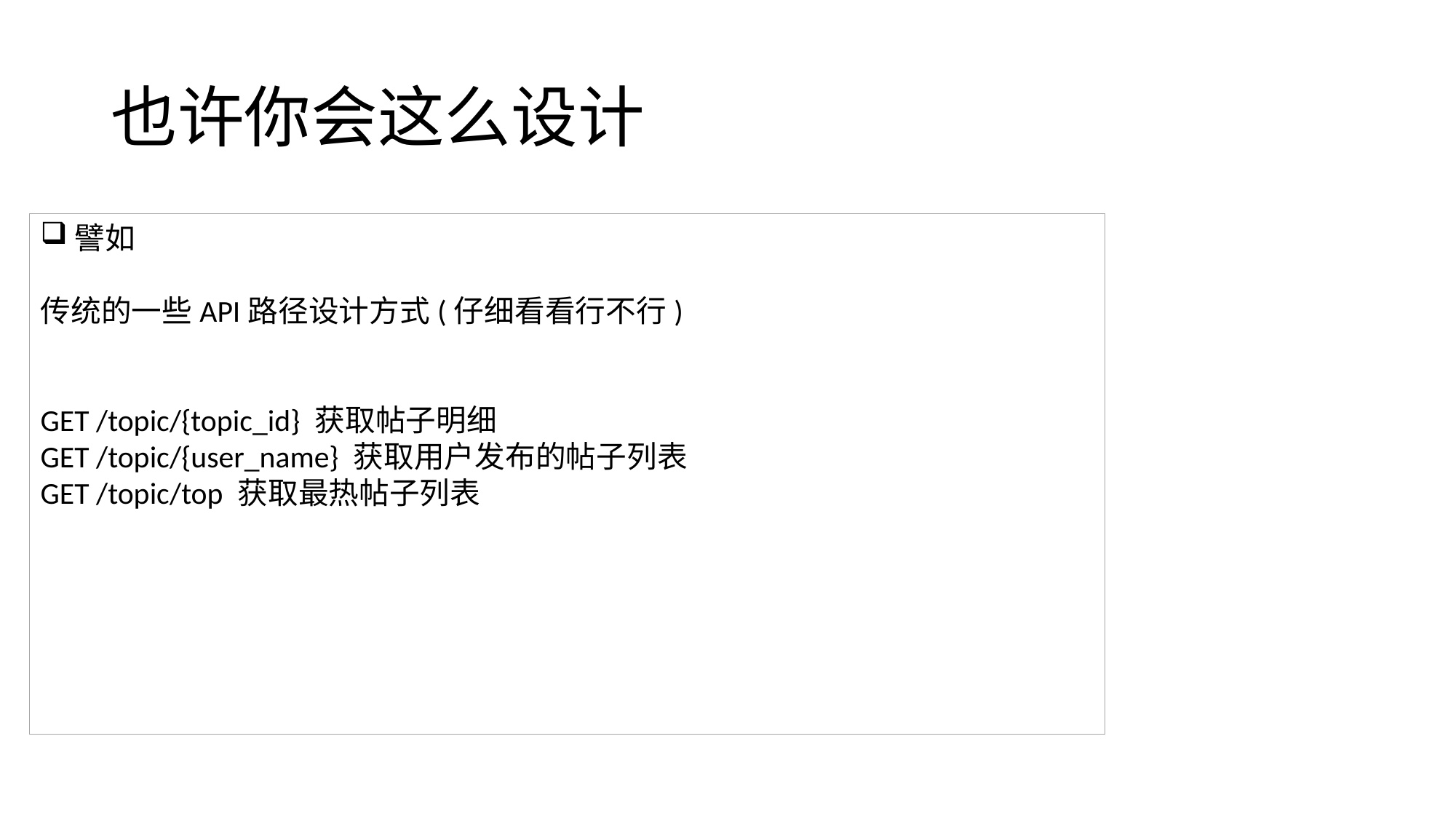

# 也许你会这么设计
譬如

传统的一些API路径设计方式(仔细看看行不行)

GET /topic/{topic_id} 获取帖子明细
GET /topic/{user_name} 获取用户发布的帖子列表
GET /topic/top 获取最热帖子列表